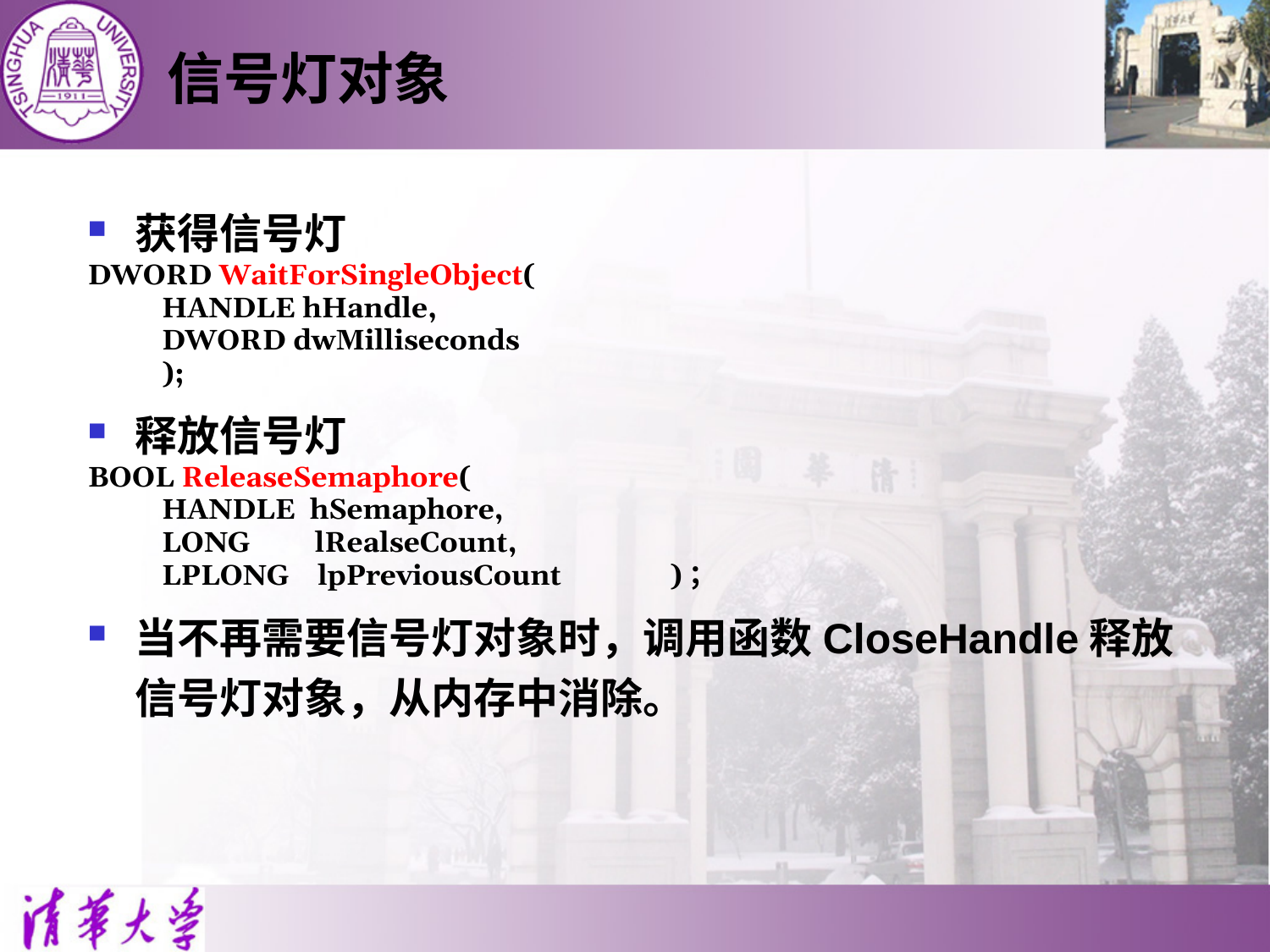

# 信号灯对象
获得信号灯
DWORD WaitForSingleObject(
	HANDLE hHandle,
	DWORD dwMilliseconds
	);
释放信号灯
BOOL ReleaseSemaphore(
	HANDLE  hSemaphore,
	LONG         lRealseCount,
	LPLONG    lpPreviousCount	)；
当不再需要信号灯对象时，调用函数CloseHandle释放信号灯对象，从内存中消除。